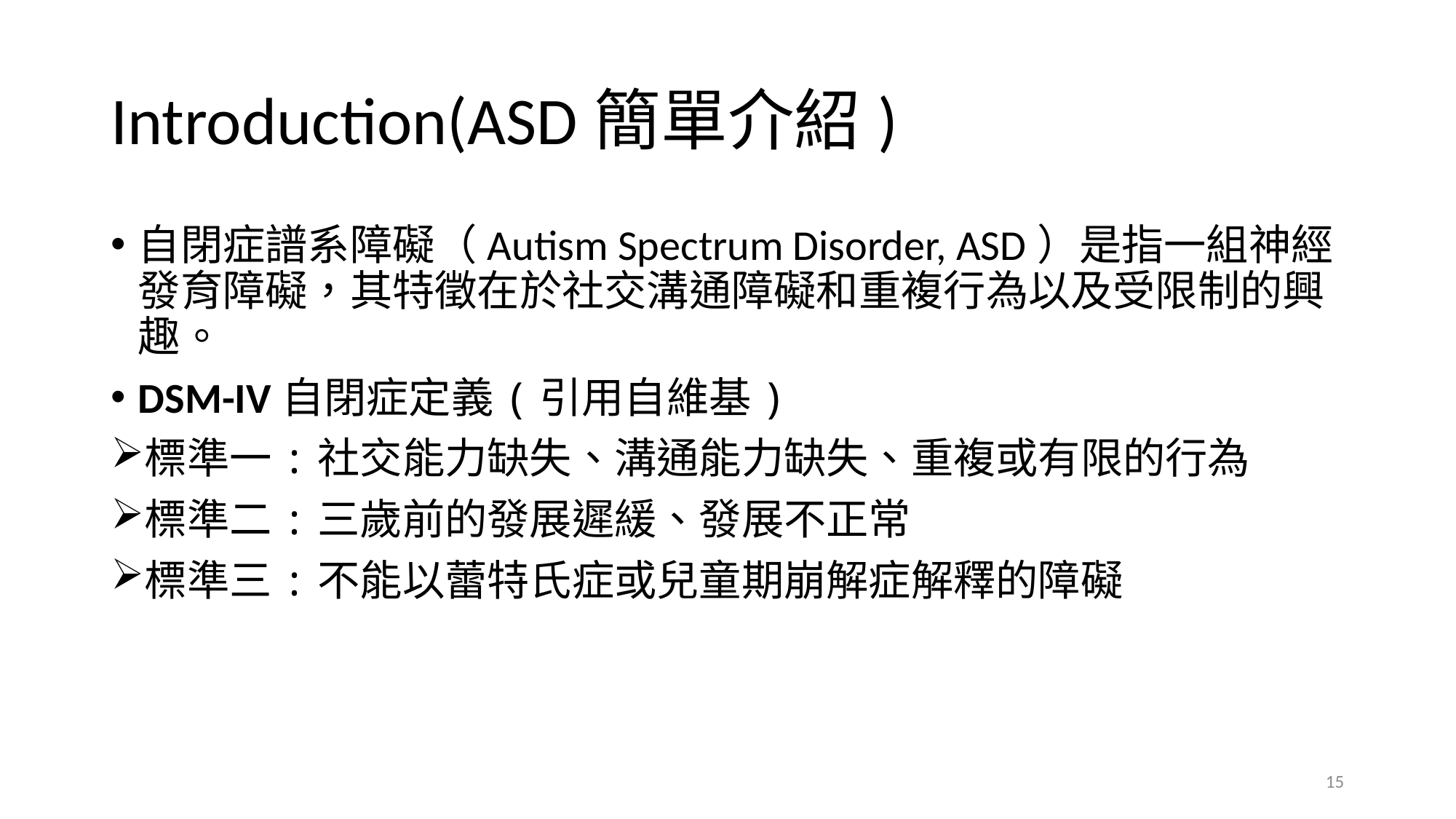

# Introduction(ASD簡單介紹)
自閉症譜系障礙（Autism Spectrum Disorder, ASD）是指一組神經發育障礙，其特徵在於社交溝通障礙和重複行為以及受限制的興趣。
DSM-IV自閉症定義(引用自維基)
標準一:社交能力缺失、溝通能力缺失、重複或有限的行為
標準二:三歲前的發展遲緩、發展不正常
標準三:不能以蕾特氏症或兒童期崩解症解釋的障礙

15